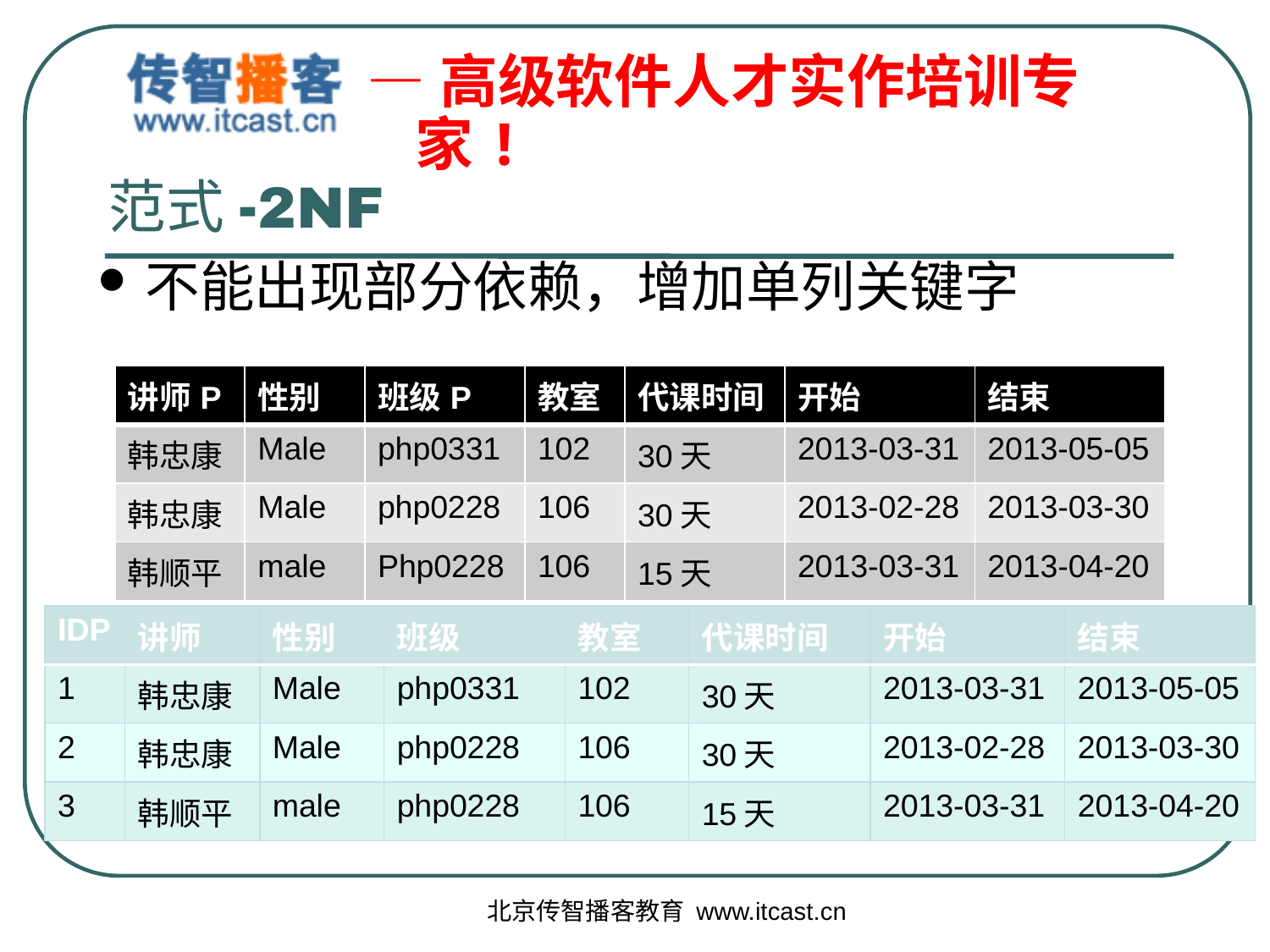

# 范式-2NF
不能出现部分依赖，增加单列关键字
| 讲师P | 性别 | 班级P | 教室 | 代课时间 | 开始 | 结束 |
| --- | --- | --- | --- | --- | --- | --- |
| 韩忠康 | Male | php0331 | 102 | 30天 | 2013-03-31 | 2013-05-05 |
| 韩忠康 | Male | php0228 | 106 | 30天 | 2013-02-28 | 2013-03-30 |
| 韩顺平 | male | Php0228 | 106 | 15天 | 2013-03-31 | 2013-04-20 |
| IDP | 讲师 | 性别 | 班级 | 教室 | 代课时间 | 开始 | 结束 |
| --- | --- | --- | --- | --- | --- | --- | --- |
| 1 | 韩忠康 | Male | php0331 | 102 | 30天 | 2013-03-31 | 2013-05-05 |
| 2 | 韩忠康 | Male | php0228 | 106 | 30天 | 2013-02-28 | 2013-03-30 |
| 3 | 韩顺平 | male | php0228 | 106 | 15天 | 2013-03-31 | 2013-04-20 |